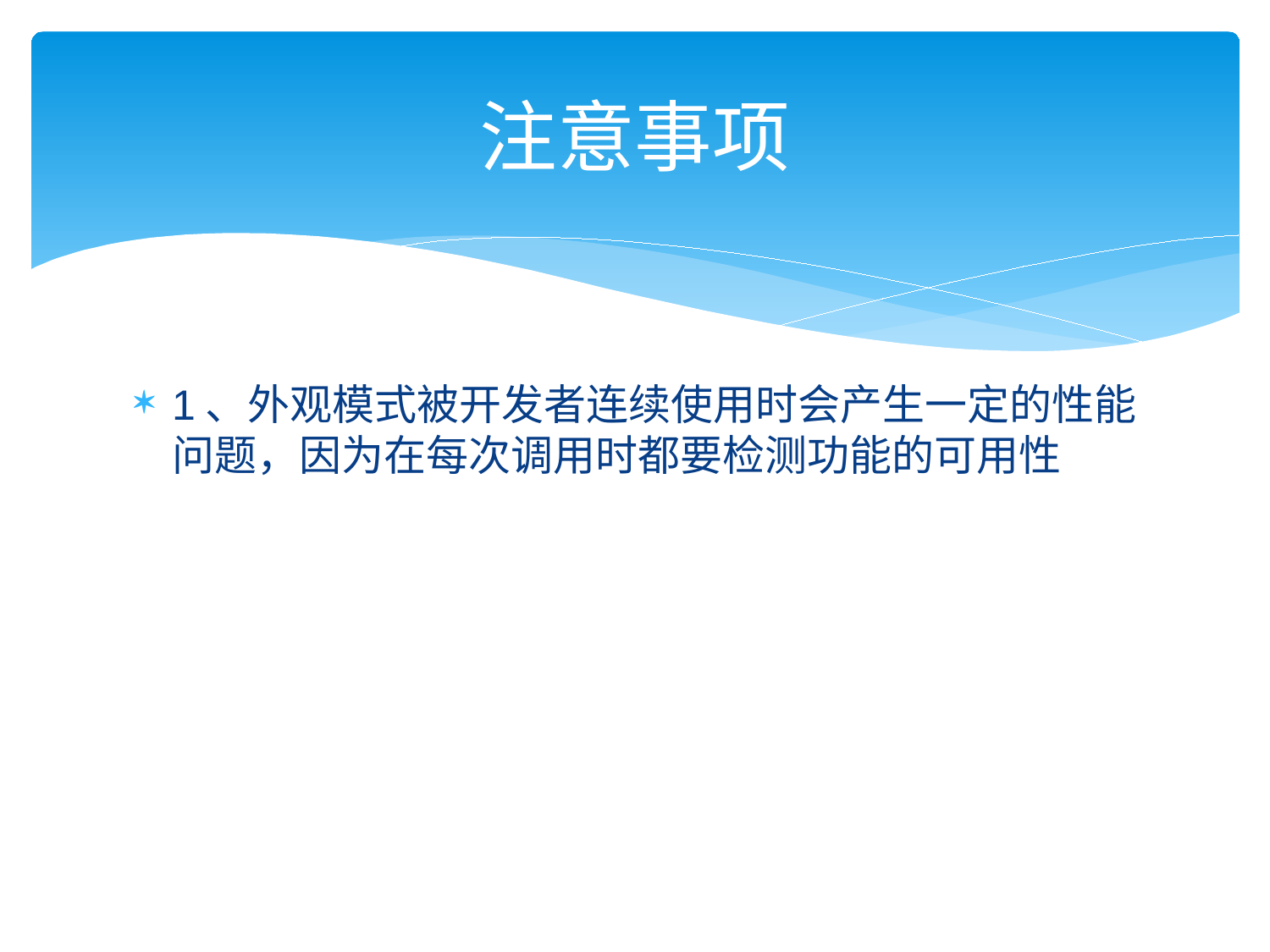

# 注意事项
1、外观模式被开发者连续使用时会产生一定的性能问题，因为在每次调用时都要检测功能的可用性